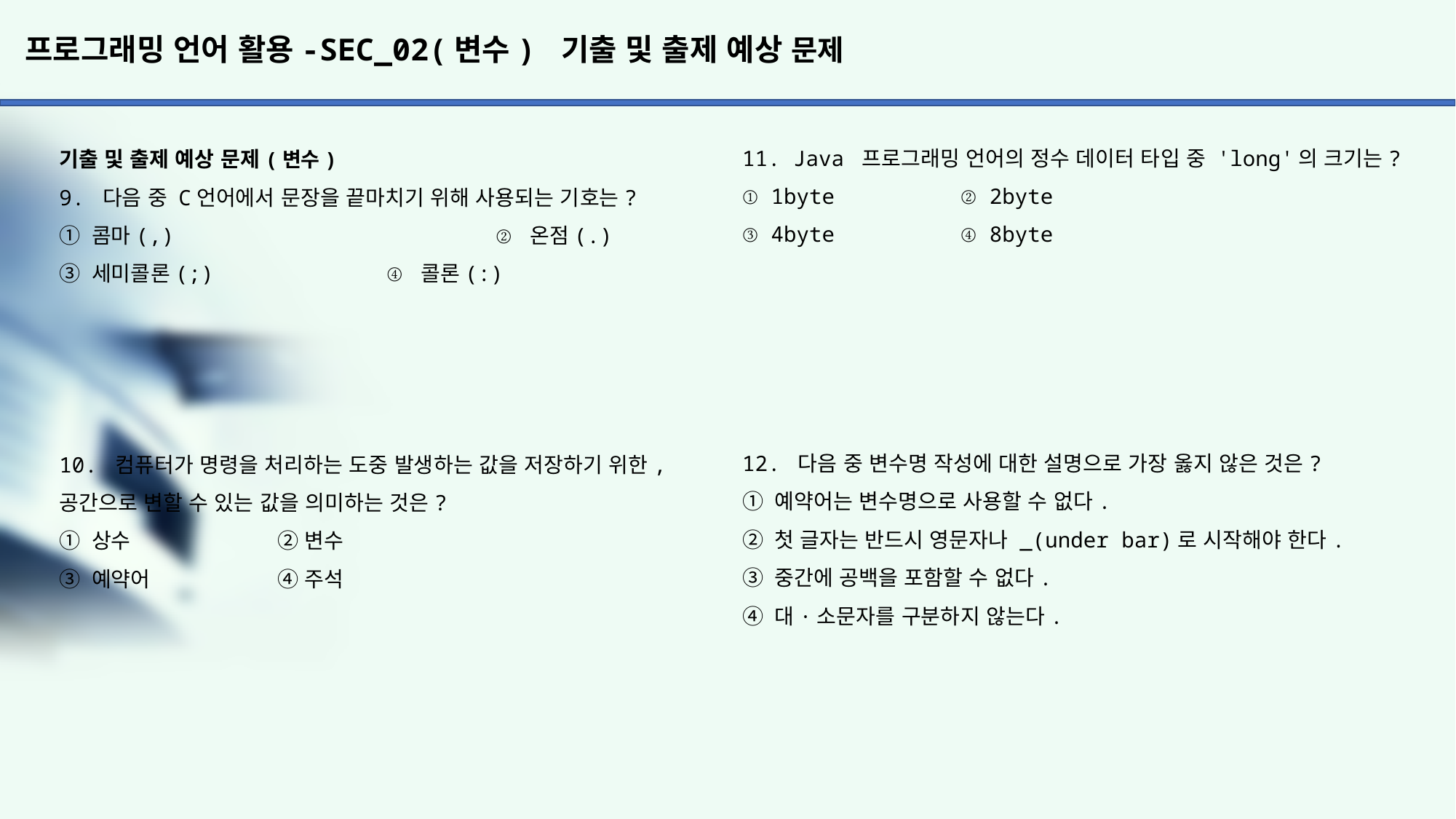

# 프로그래밍 언어 활용-SEC_02(변수) 기출 및 출제 예상 문제
11. Java 프로그래밍 언어의 정수 데이터 타입 중 'long'의 크기는?
① 1byte 		② 2byte
③ 4byte 		④ 8byte

12. 다음 중 변수명 작성에 대한 설명으로 가장 옳지 않은 것은?
① 예약어는 변수명으로 사용할 수 없다.
② 첫 글자는 반드시 영문자나 _(under bar)로 시작해야 한다.
③ 중간에 공백을 포함할 수 없다.
④ 대·소문자를 구분하지 않는다.
기출 및 출제 예상 문제(변수)
9. 다음 중 C언어에서 문장을 끝마치기 위해 사용되는 기호는?
① 콤마(,)			② 온점(.)
③ 세미콜론(;)		④ 콜론(:)

10. 컴퓨터가 명령을 처리하는 도중 발생하는 값을 저장하기 위한,
공간으로 변할 수 있는 값을 의미하는 것은?
① 상수		② 변수
③ 예약어		④ 주석